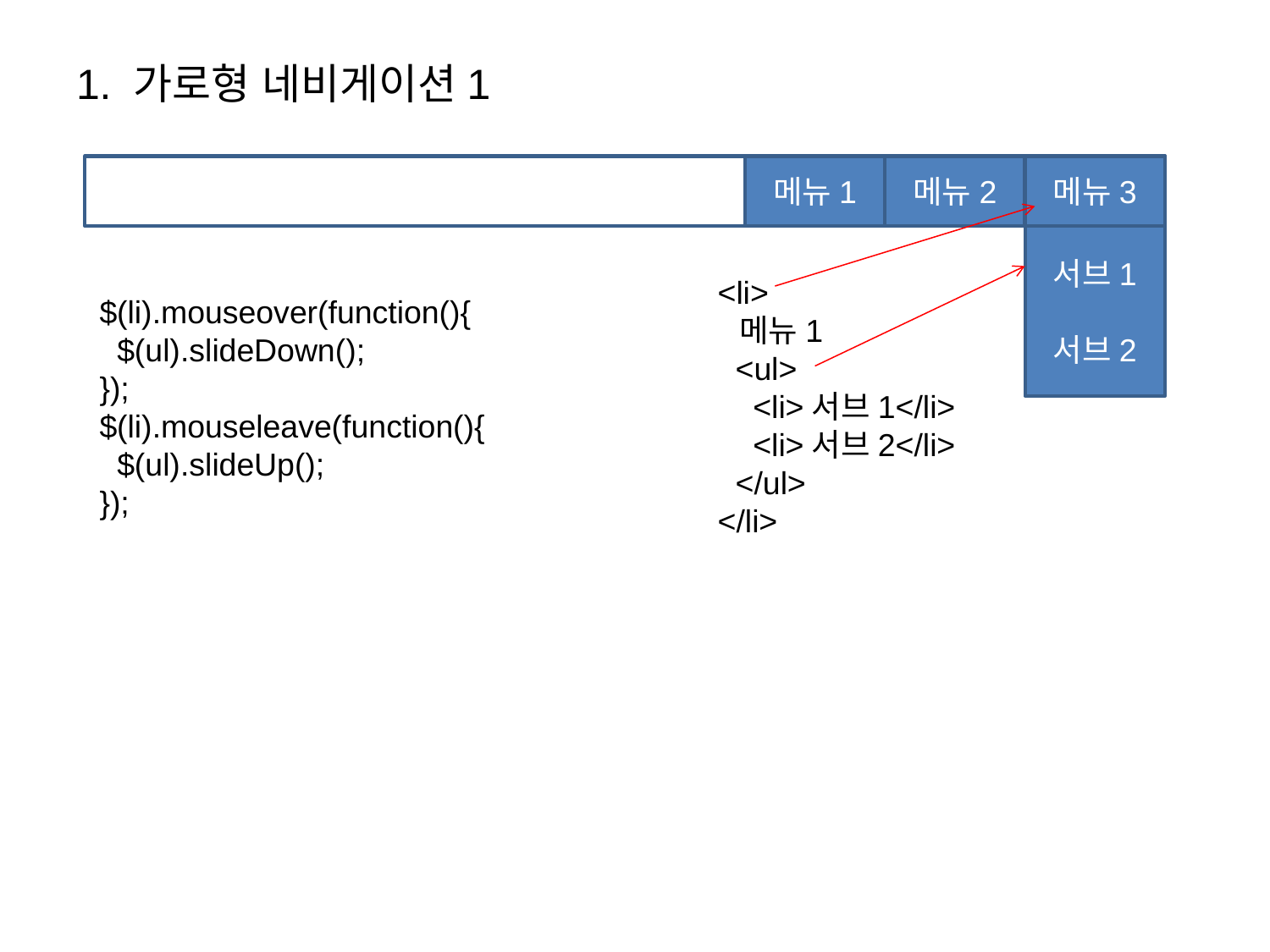

# 1. 가로형 네비게이션1

메뉴1
메뉴2
메뉴3
서브1

서브2
<li>
  메뉴1
  <ul>
    <li>서브1</li>
    <li>서브2</li>
  </ul>
</li>
$(li).mouseover(function(){
  $(ul).slideDown();
});
$(li).mouseleave(function(){
  $(ul).slideUp();
});